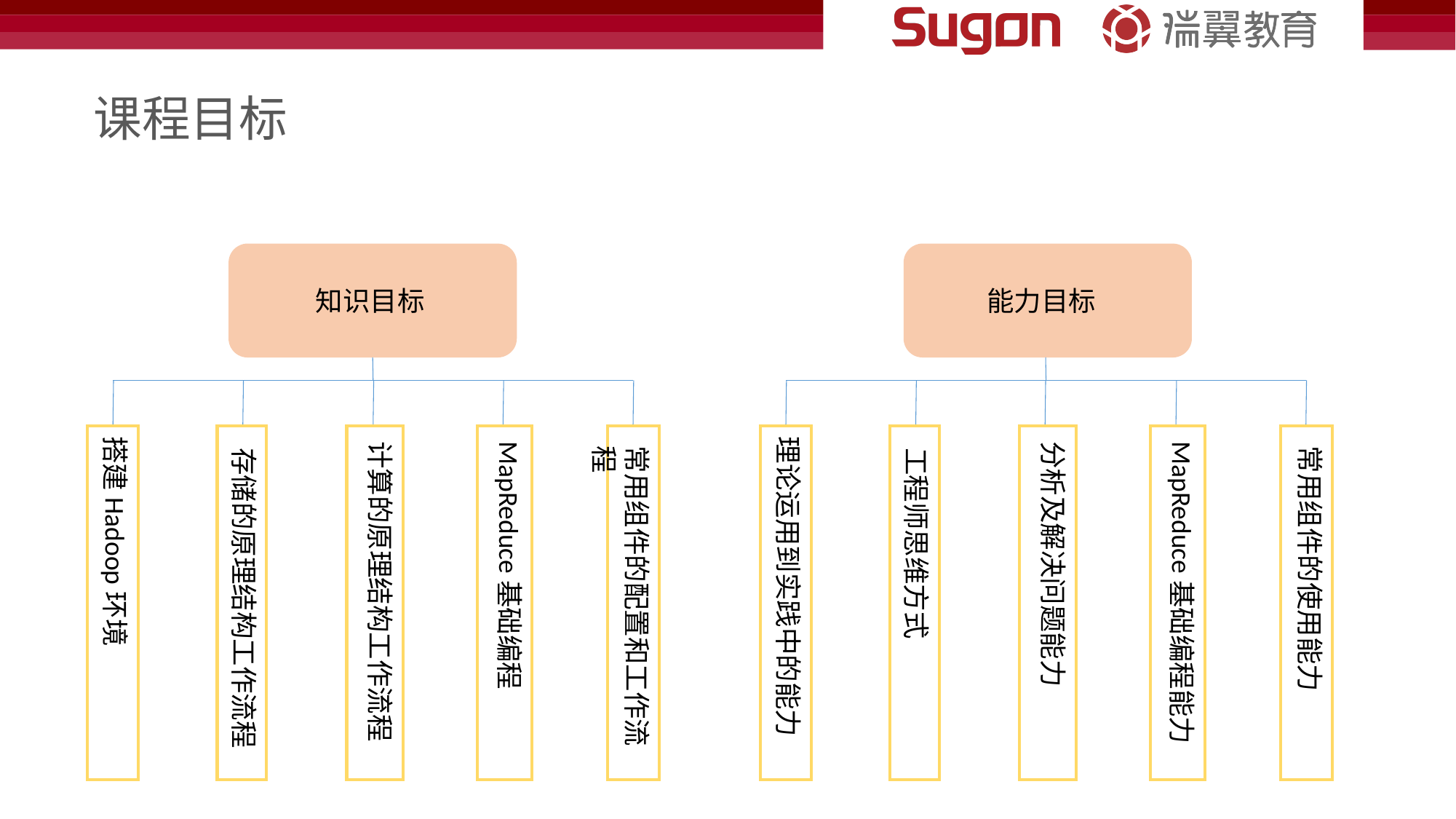

课程目标

知识目标
能力目标
搭建Hadoop环境

理论运用到实践中的能力

计算的原理结构工作流程
MapReduce基础编程
分析及解决问题能力
MapReduce基础编程能力
常用组件的配置和工作流程
常用组件的使用能力
存储的原理结构工作流程
工程师思维方式